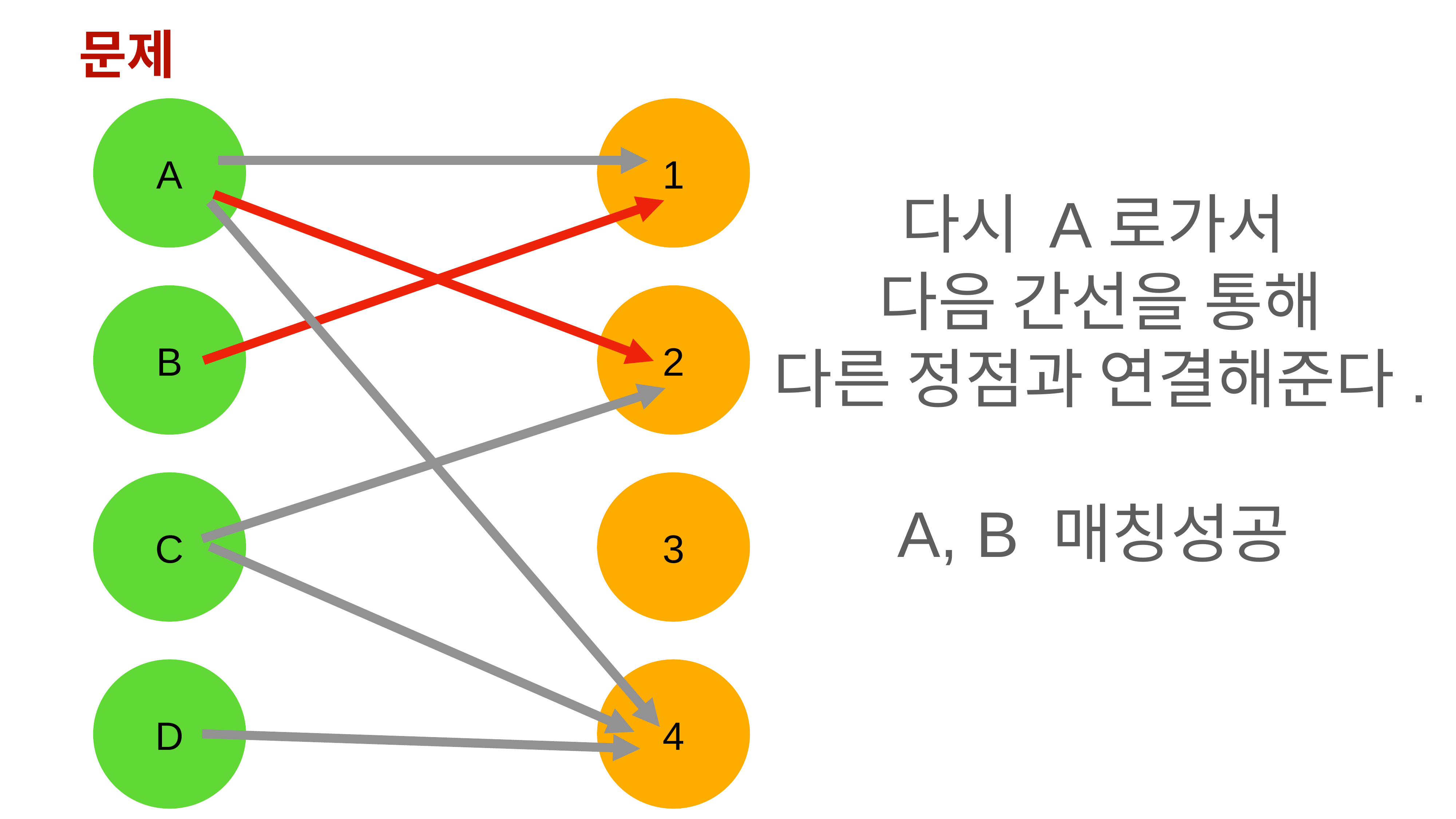

문제
A
1

다시 A로가서
다음 간선을 통해
다른 정점과 연결해준다.

A, B 매칭성공

B
2

C
3

D
4